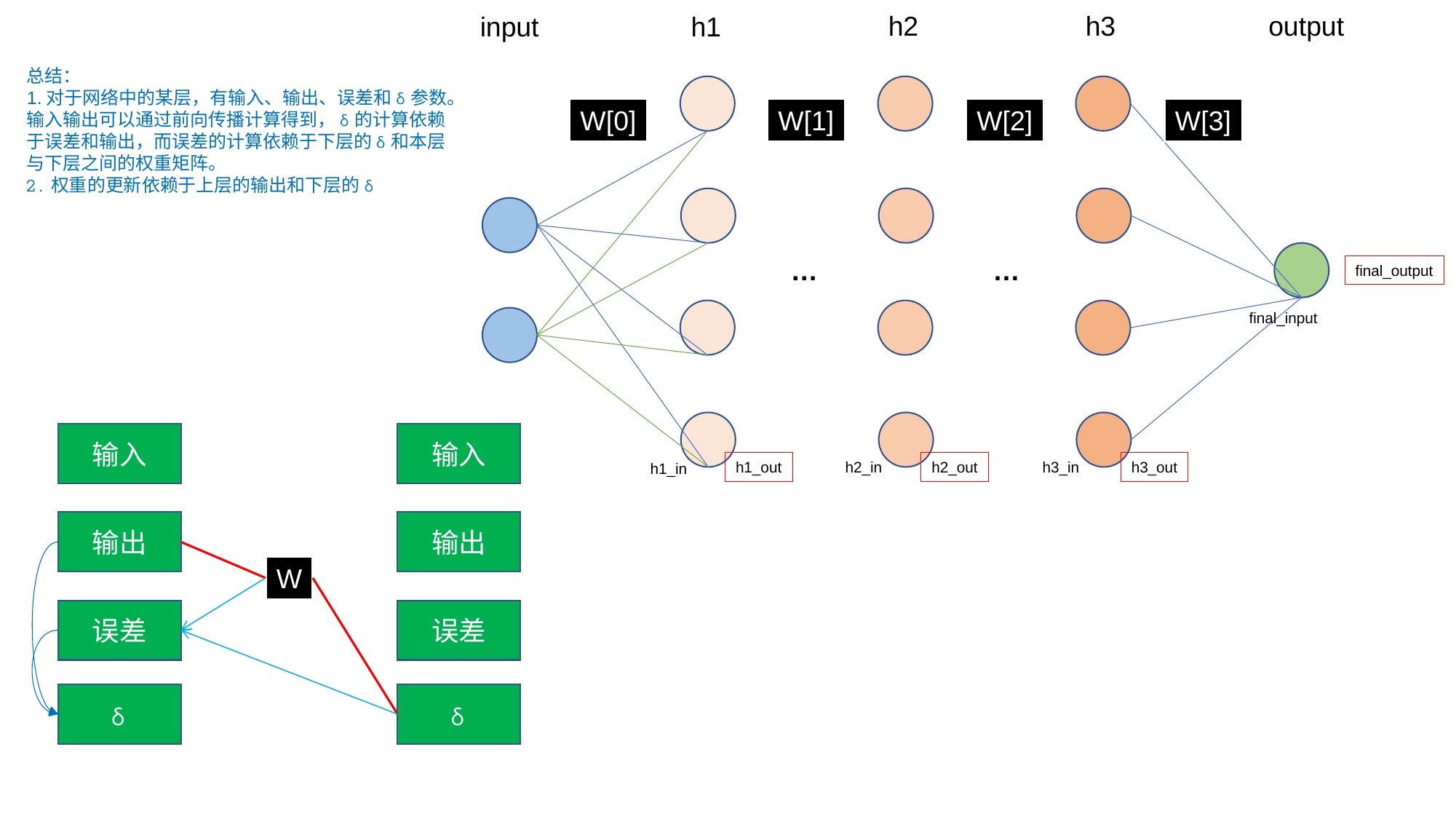

h2
h3
output
input
h1
总结：
1.对于网络中的某层，有输入、输出、误差和δ参数。输入输出可以通过前向传播计算得到，δ的计算依赖于误差和输出，而误差的计算依赖于下层的δ和本层与下层之间的权重矩阵。
2.权重的更新依赖于上层的输出和下层的δ

W[0]
W[1]
W[2]
W[3]

…
…
final_output

final_input

输入
输入
h3_out
h1_out
h2_in
h2_out
h3_in
h1_in
输出
输出
W
误差
误差
δ
δ